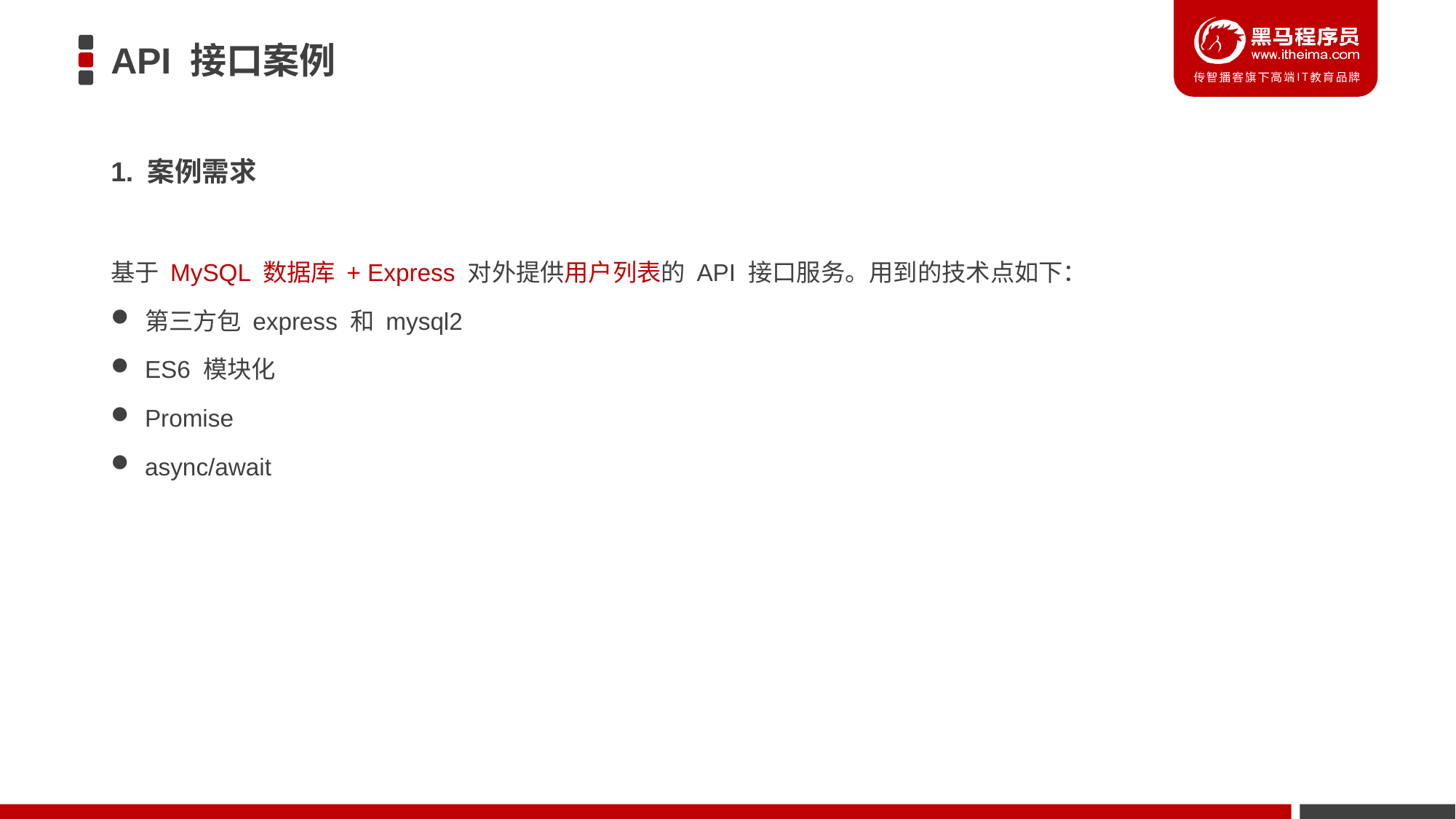

# API 接口案例
1. 案例需求
基于 MySQL 数据库 + Express 对外提供用户列表的 API 接口服务。用到的技术点如下：
第三方包 express 和 mysql2
ES6 模块化
Promise
async/await